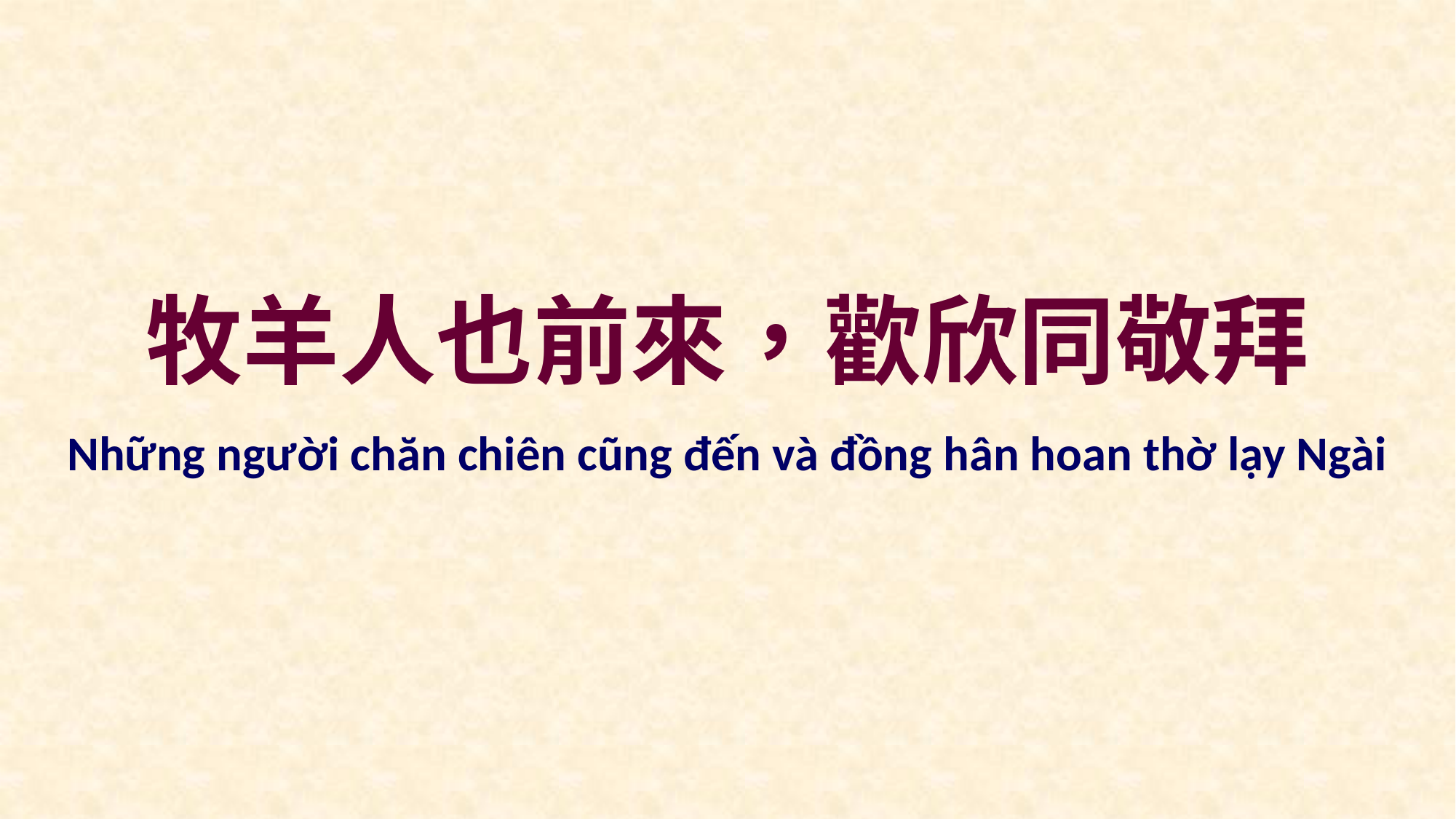

牧羊人也前來，歡欣同敬拜
Những người chăn chiên cũng đến và đồng hân hoan thờ lạy Ngài